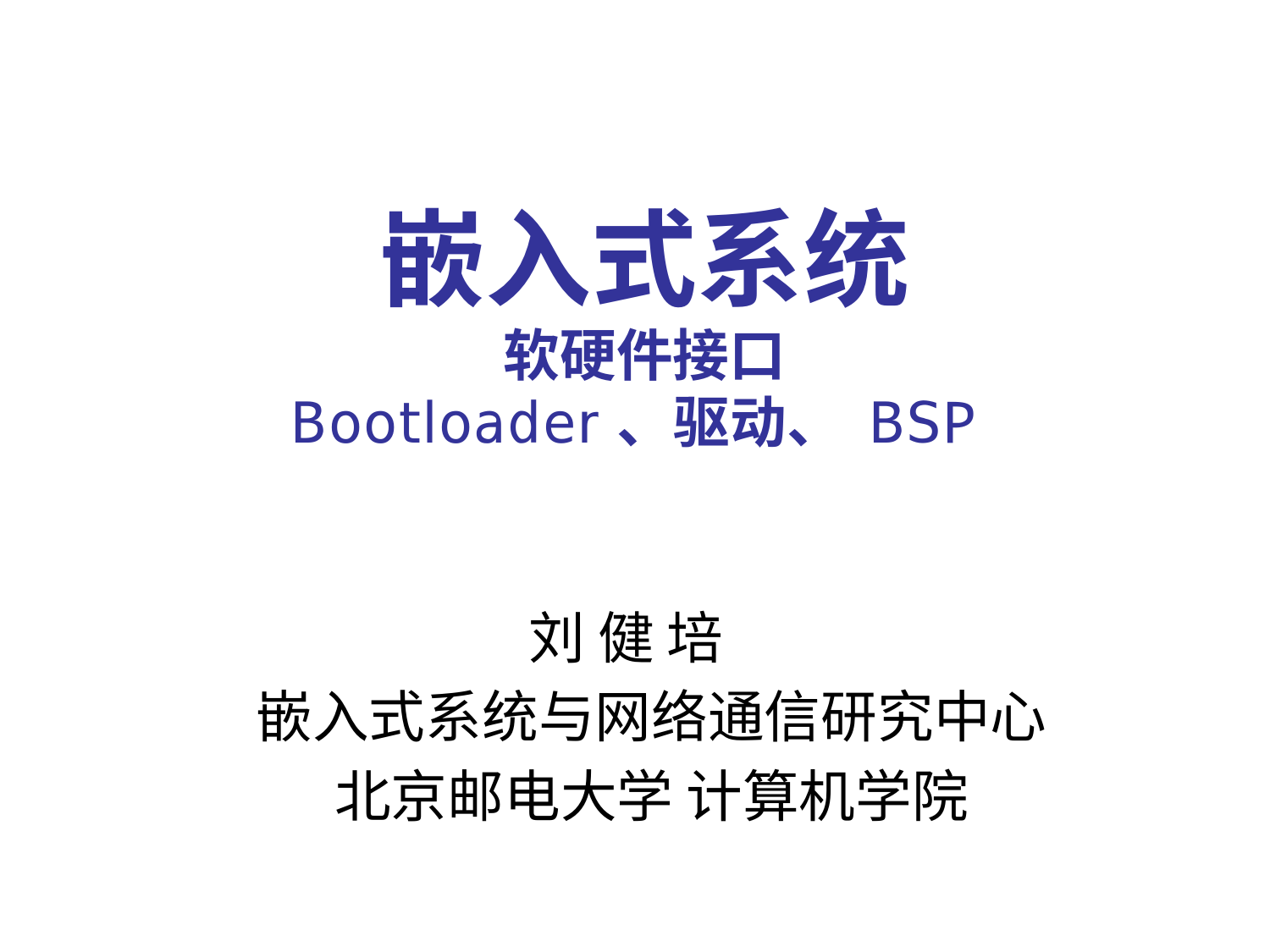

嵌入式系统
软硬件接口
Bootloader、驱动、 BSP
刘 健 培
嵌入式系统与网络通信研究中心
北京邮电大学 计算机学院